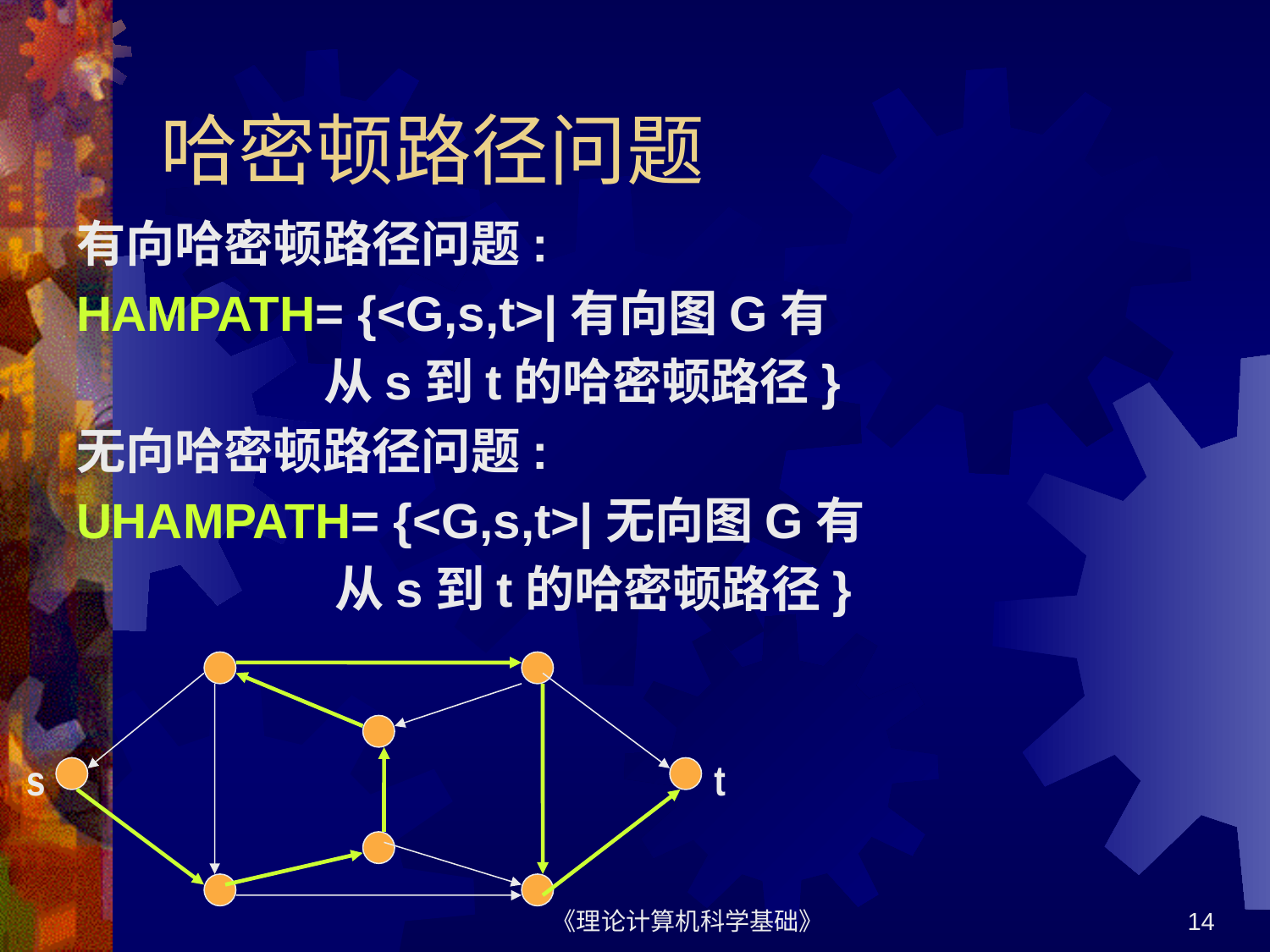

# 哈密顿路径问题
有向哈密顿路径问题:
HAMPATH= {<G,s,t>|有向图G有
                     从s到t的哈密顿路径}
无向哈密顿路径问题:
UHAMPATH= {<G,s,t>|无向图G有
                      从s到t的哈密顿路径}

s

t

《理论计算机科学基础》
14